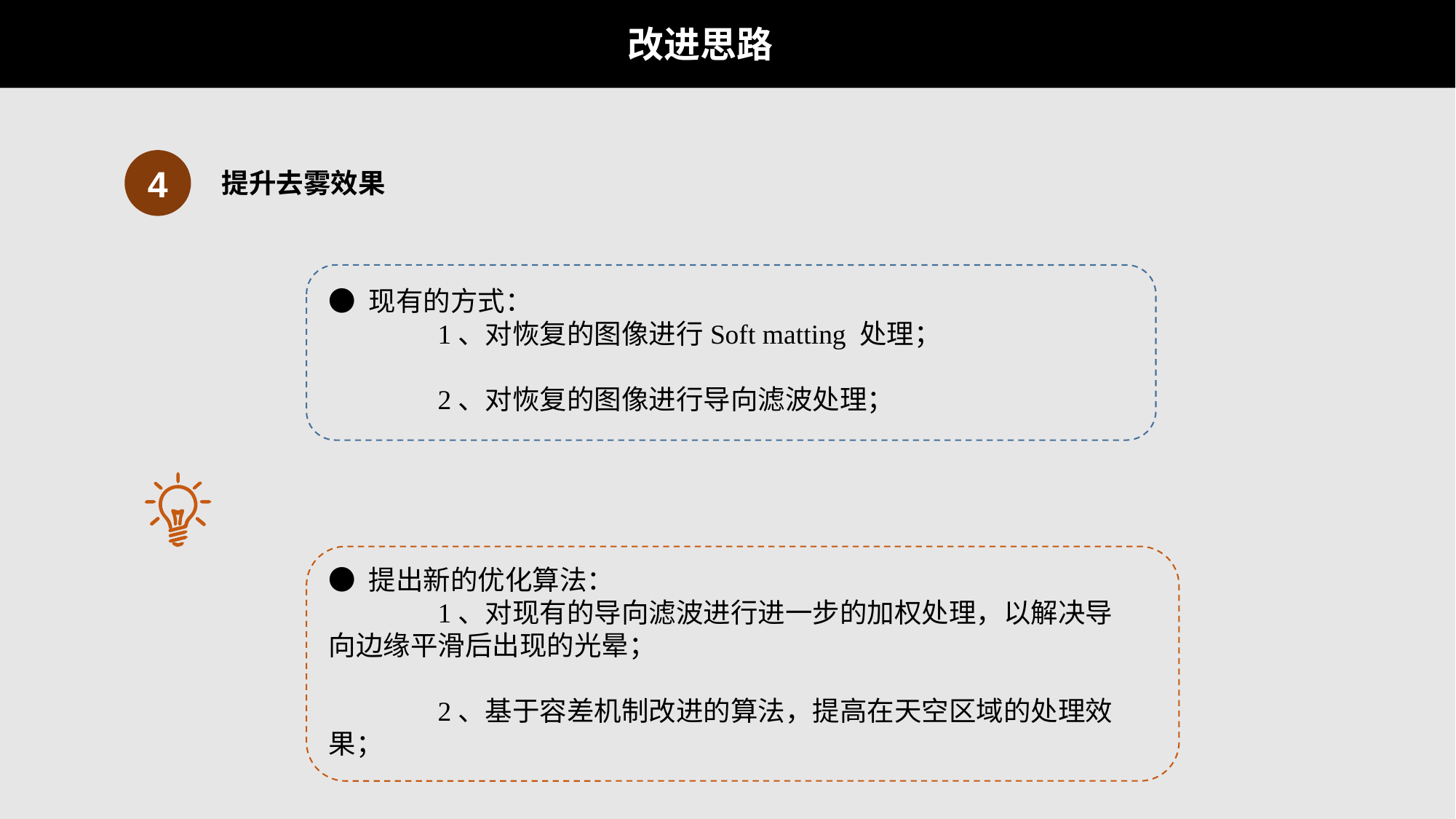

# 改进思路
4
提升去雾效果

● 现有的方式：
	1、对恢复的图像进行Soft matting 处理；

	2、对恢复的图像进行导向滤波处理；

● 提出新的优化算法：
	1、对现有的导向滤波进行进一步的加权处理，以解决导向边缘平滑后出现的光晕；

	2、基于容差机制改进的算法，提高在天空区域的处理效果；